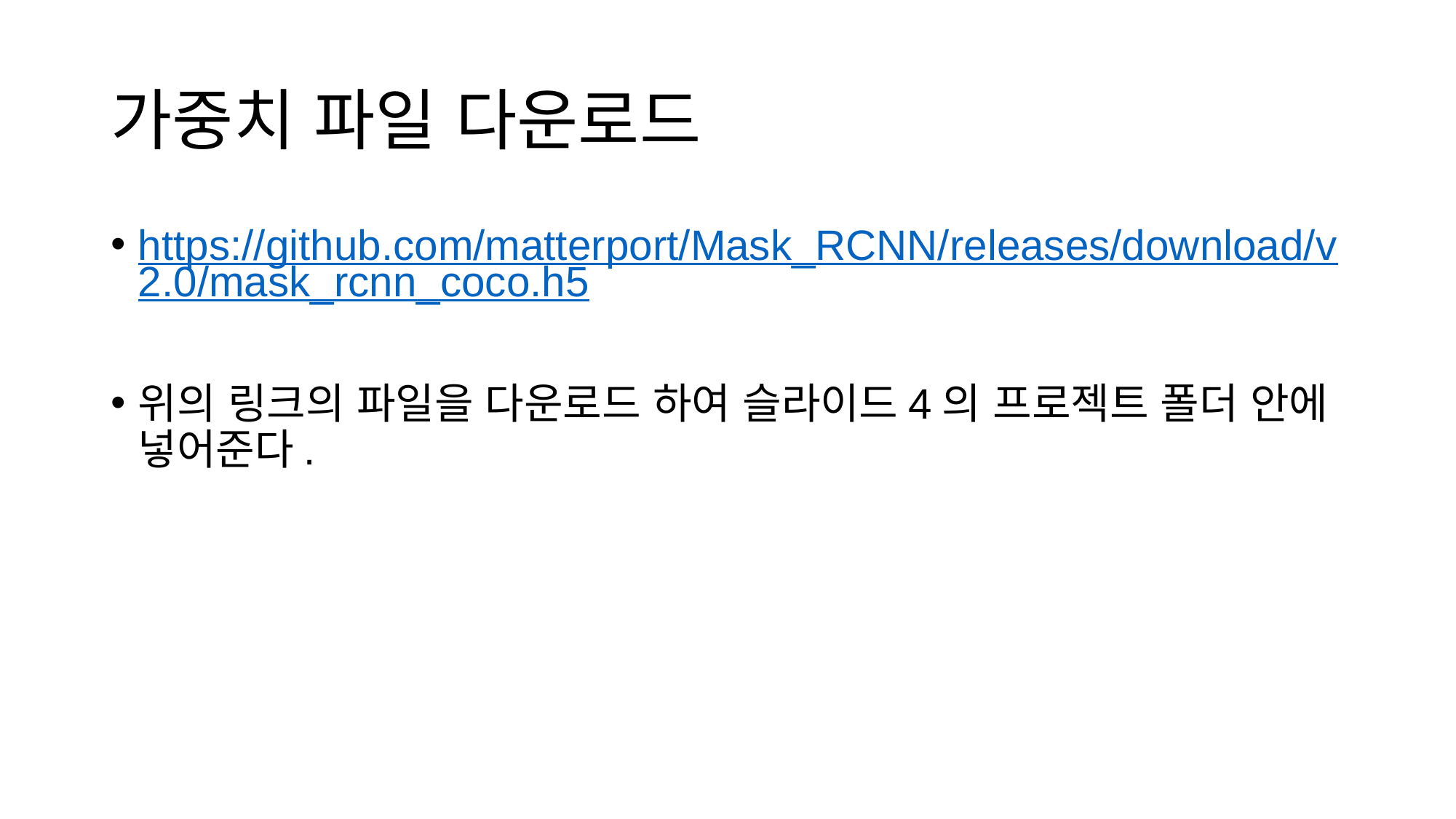

# 가중치 파일 다운로드
https://github.com/matterport/Mask_RCNN/releases/download/v2.0/mask_rcnn_coco.h5

위의 링크의 파일을 다운로드 하여 슬라이드4의 프로젝트 폴더 안에 넣어준다.